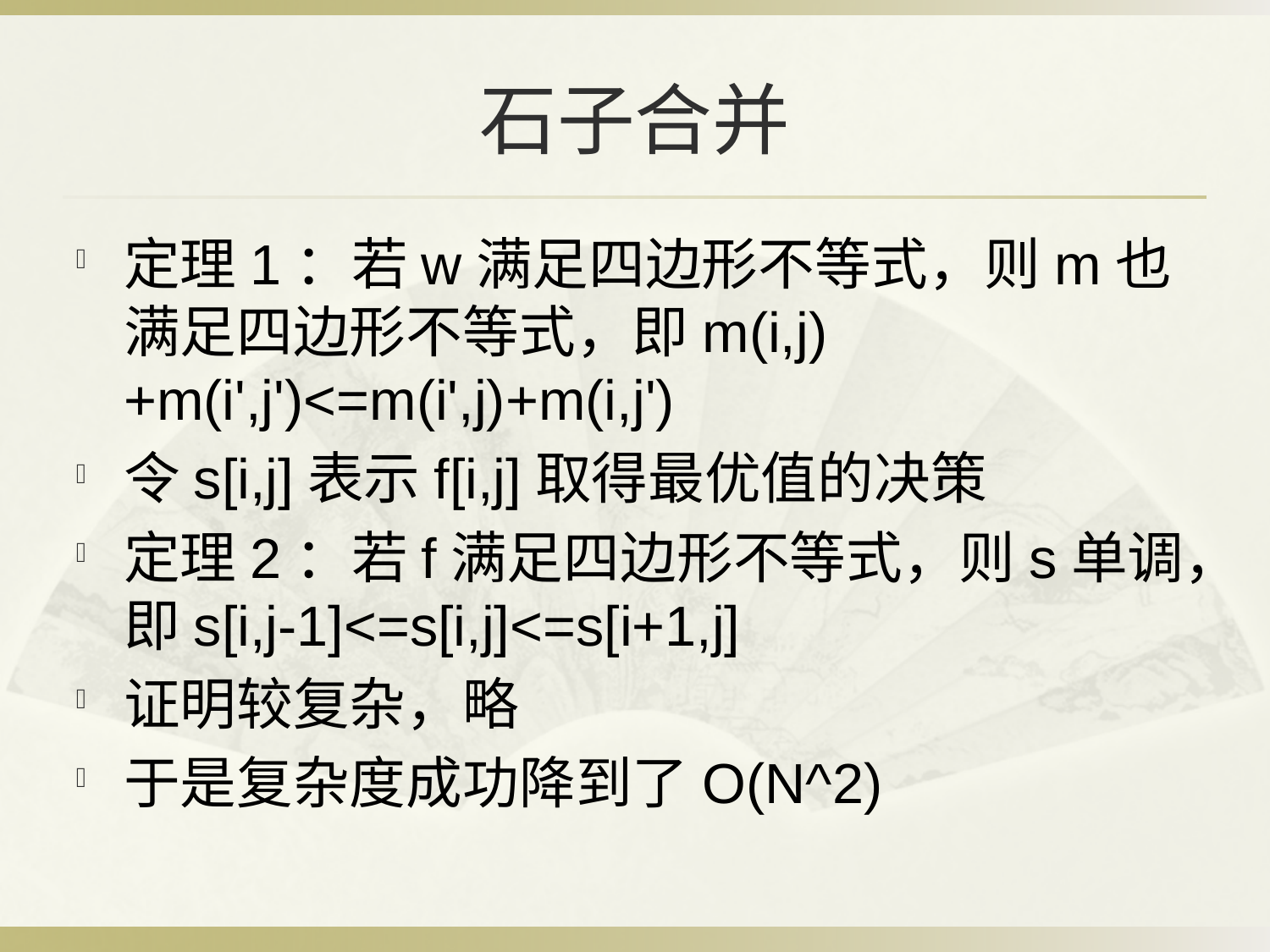

# 石子合并
定理1：若w满足四边形不等式，则m也满足四边形不等式，即m(i,j)+m(i',j')<=m(i',j)+m(i,j')
令s[i,j]表示f[i,j]取得最优值的决策
定理2：若f满足四边形不等式，则s单调，即s[i,j-1]<=s[i,j]<=s[i+1,j]
证明较复杂，略
于是复杂度成功降到了O(N^2)